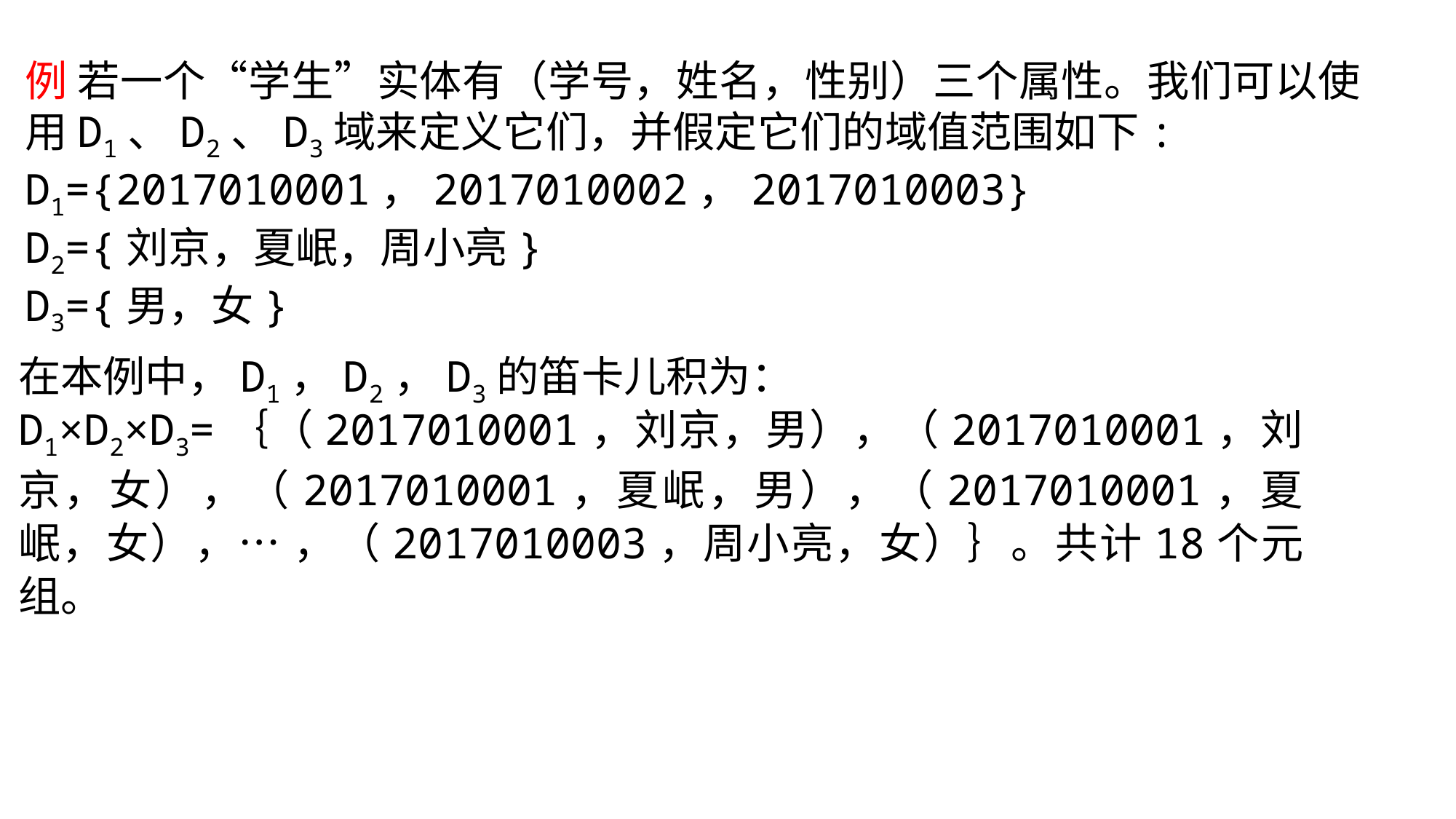

例 若一个“学生”实体有（学号，姓名，性别）三个属性。我们可以使用D1、D2、D3域来定义它们，并假定它们的域值范围如下:
D1={2017010001，2017010002，2017010003}
D2={刘京，夏岷，周小亮}
D3={男，女}
在本例中，D1，D2，D3的笛卡儿积为：
D1×D2×D3=｛（2017010001，刘京，男），（2017010001，刘京，女），（2017010001，夏岷，男），（2017010001，夏岷，女），… ，（2017010003，周小亮，女）｝。共计18个元组。